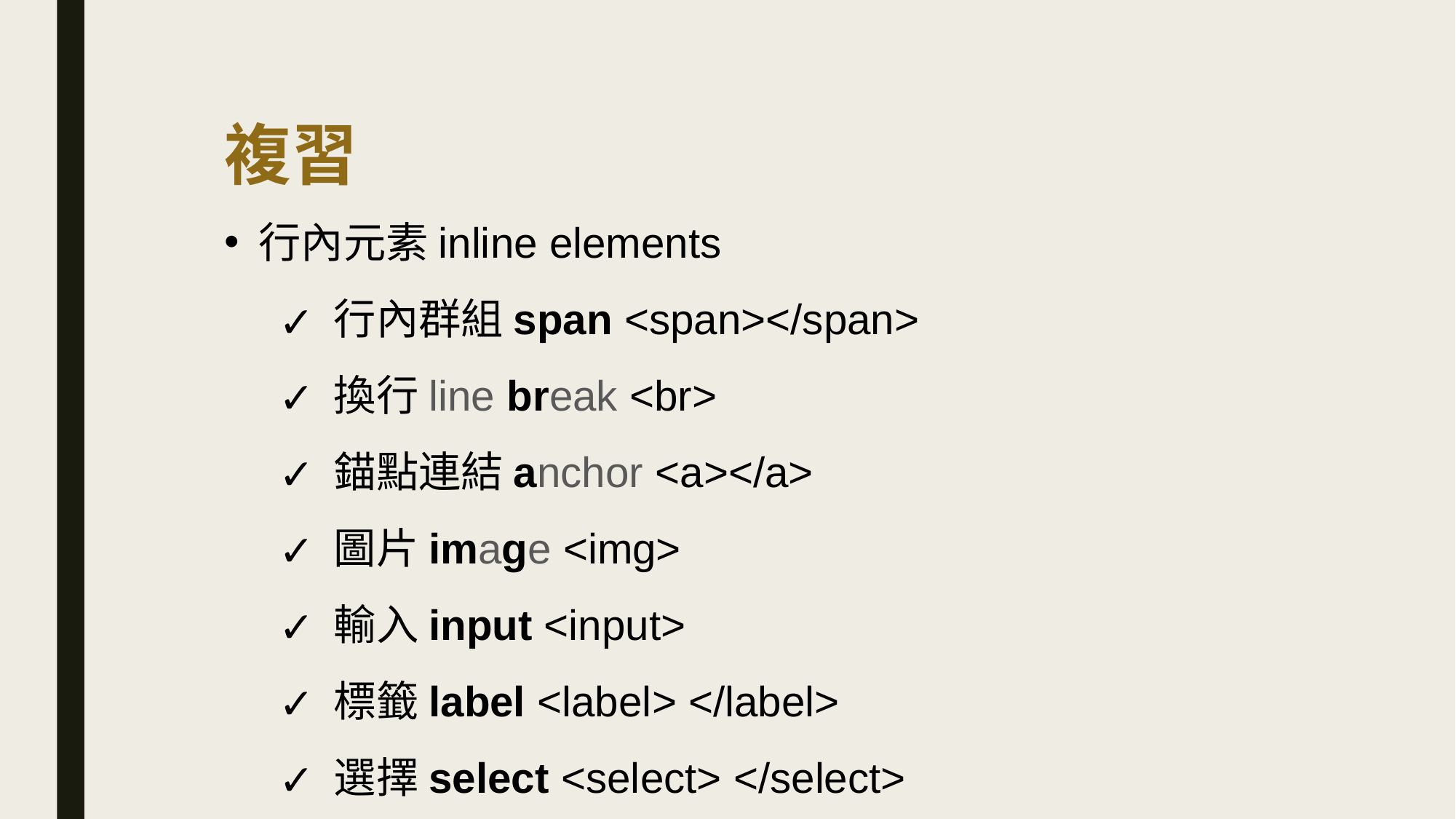

# 複習
行內元素inline elements
行內群組span <span></span>
換行line break <br>
錨點連結anchor <a></a>
圖片image <img>
輸入input <input>
標籤label <label> </label>
選擇select <select> </select>